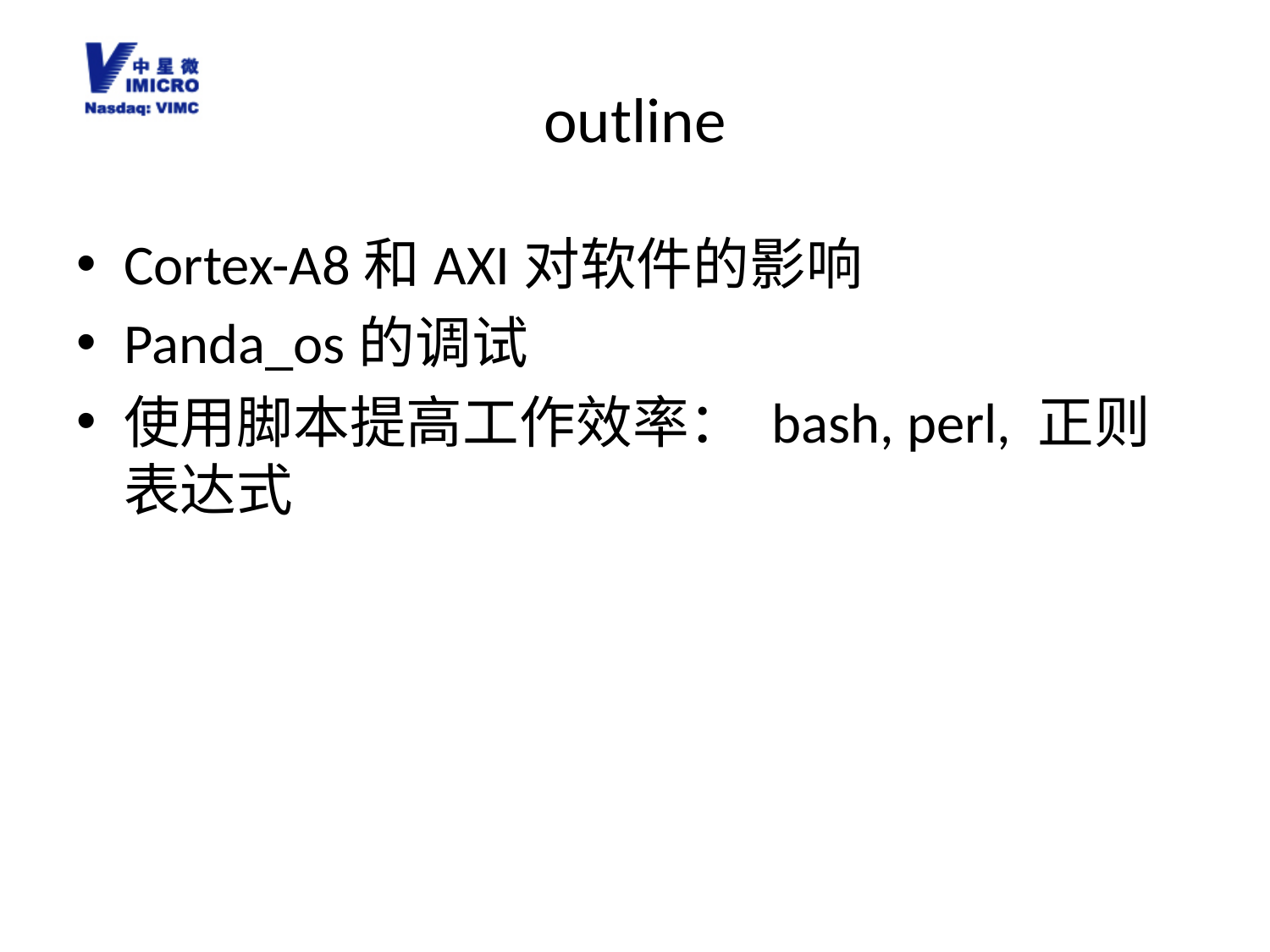

# outline
Cortex-A8和AXI对软件的影响
Panda_os的调试
使用脚本提高工作效率： bash, perl, 正则表达式